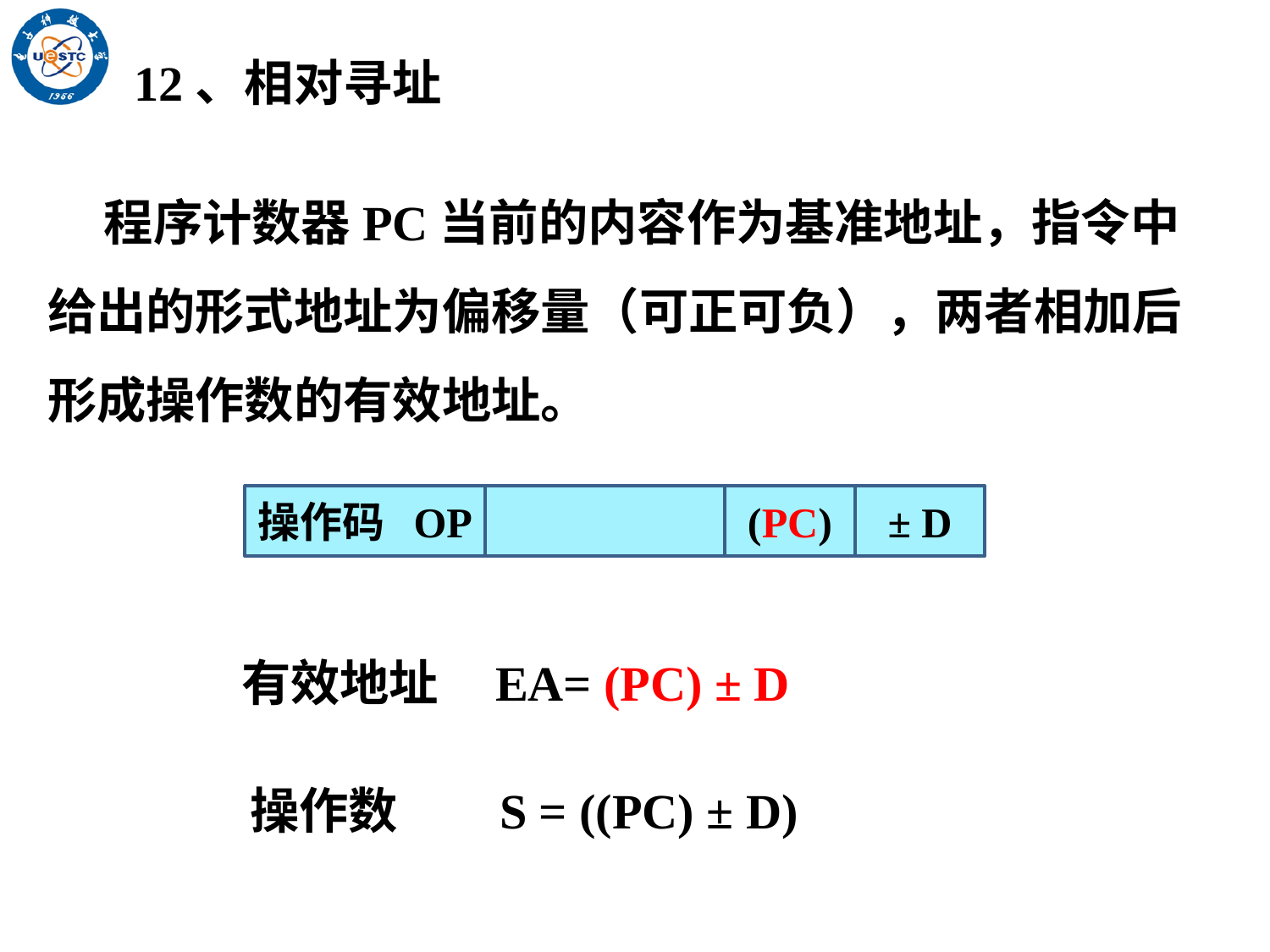

12、相对寻址
    程序计数器PC当前的内容作为基准地址，指令中给出的形式地址为偏移量（可正可负），两者相加后形成操作数的有效地址。
操作码  OP

(PC)
± D
有效地址    EA= (PC) ± D
操作数        S = ((PC) ± D)